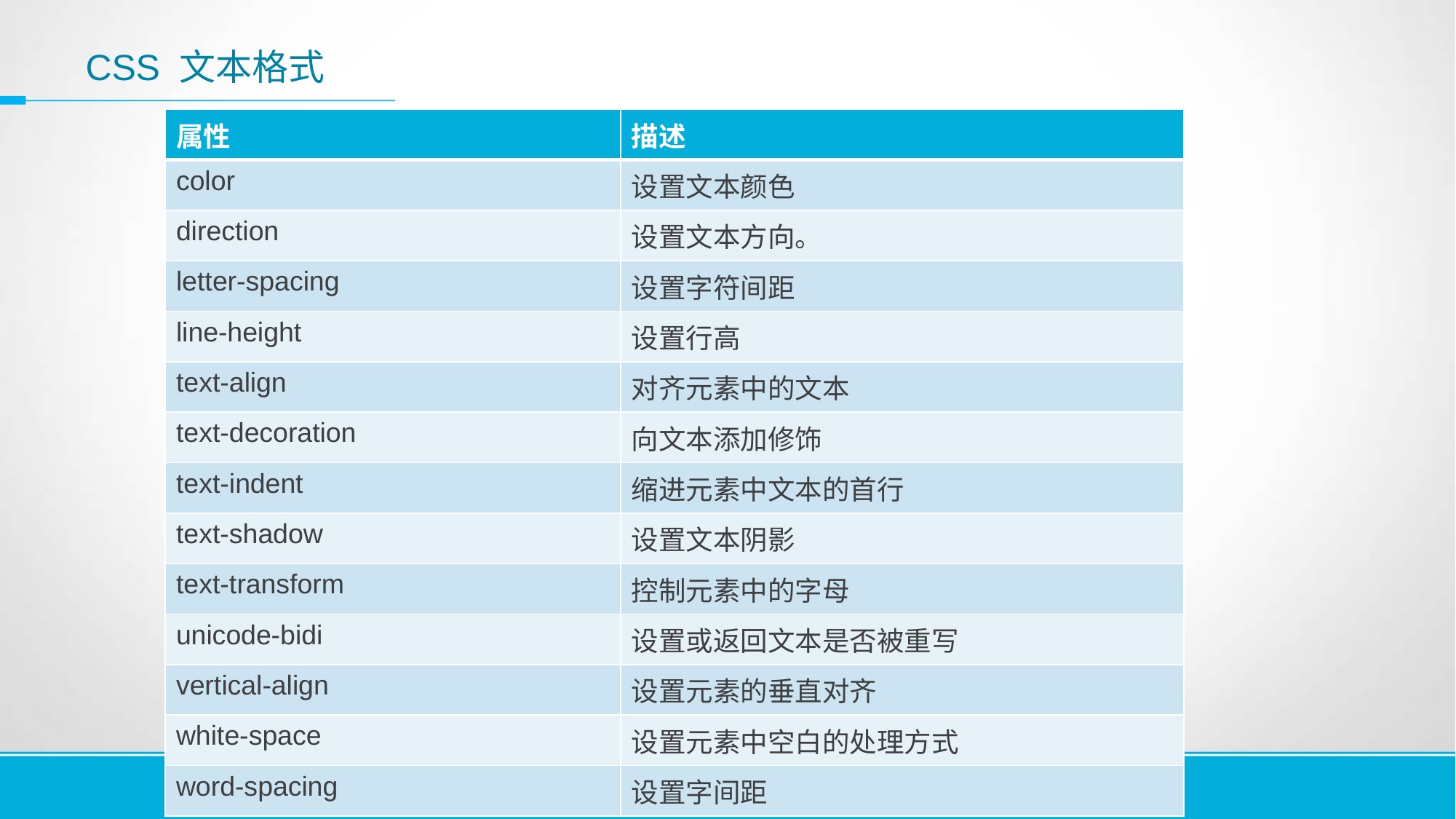

CSS 文本格式
| 属性 | 描述 |
| --- | --- |
| color | 设置文本颜色 |
| direction | 设置文本方向。 |
| letter-spacing | 设置字符间距 |
| line-height | 设置行高 |
| text-align | 对齐元素中的文本 |
| text-decoration | 向文本添加修饰 |
| text-indent | 缩进元素中文本的首行 |
| text-shadow | 设置文本阴影 |
| text-transform | 控制元素中的字母 |
| unicode-bidi | 设置或返回文本是否被重写 |
| vertical-align | 设置元素的垂直对齐 |
| white-space | 设置元素中空白的处理方式 |
| word-spacing | 设置字间距 |